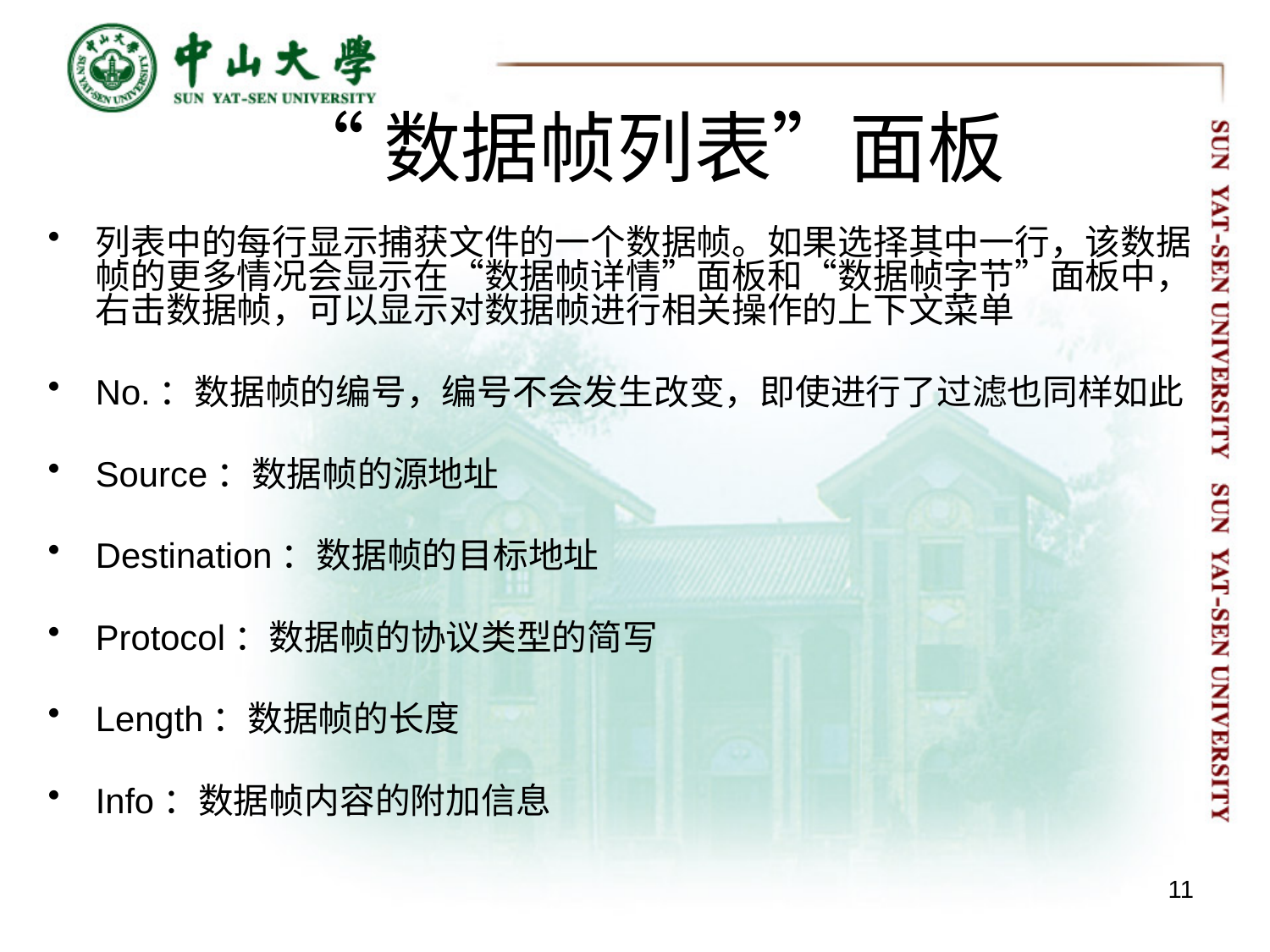

# “数据帧列表”面板
列表中的每行显示捕获文件的一个数据帧。如果选择其中一行，该数据帧的更多情况会显示在“数据帧详情”面板和“数据帧字节”面板中，右击数据帧，可以显示对数据帧进行相关操作的上下文菜单

No.：数据帧的编号，编号不会发生改变，即使进行了过滤也同样如此

Source：数据帧的源地址

Destination：数据帧的目标地址

Protocol：数据帧的协议类型的简写

Length：数据帧的长度

Info：数据帧内容的附加信息

11